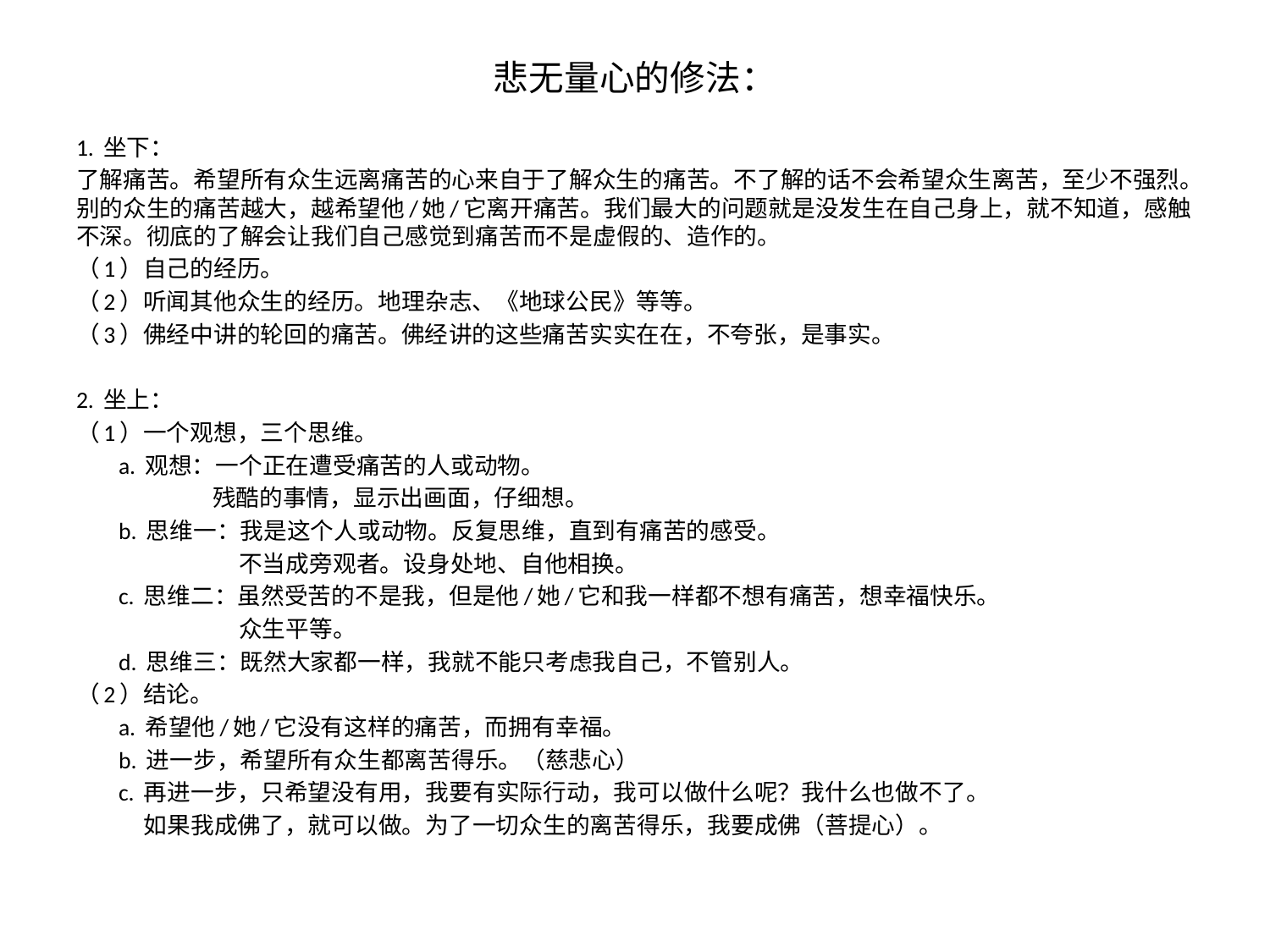

# 悲无量心的修法：
1. 坐下：
了解痛苦。希望所有众生远离痛苦的心来自于了解众生的痛苦。不了解的话不会希望众生离苦，至少不强烈。别的众生的痛苦越大，越希望他/她/它离开痛苦。我们最大的问题就是没发生在自己身上，就不知道，感触不深。彻底的了解会让我们自己感觉到痛苦而不是虚假的、造作的。
（1）自己的经历。
（2）听闻其他众生的经历。地理杂志、《地球公民》等等。
（3）佛经中讲的轮回的痛苦。佛经讲的这些痛苦实实在在，不夸张，是事实。

2. 坐上：
（1）一个观想，三个思维。
        a. 观想：一个正在遭受痛苦的人或动物。
                         残酷的事情，显示出画面，仔细想。
        b. 思维一：我是这个人或动物。反复思维，直到有痛苦的感受。
                              不当成旁观者。设身处地、自他相换。
        c. 思维二：虽然受苦的不是我，但是他/她/它和我一样都不想有痛苦，想幸福快乐。
                              众生平等。
        d. 思维三：既然大家都一样，我就不能只考虑我自己，不管别人。
（2）结论。
        a. 希望他/她/它没有这样的痛苦，而拥有幸福。
        b. 进一步，希望所有众生都离苦得乐。（慈悲心）
        c. 再进一步，只希望没有用，我要有实际行动，我可以做什么呢？我什么也做不了。
            如果我成佛了，就可以做。为了一切众生的离苦得乐，我要成佛（菩提心）。